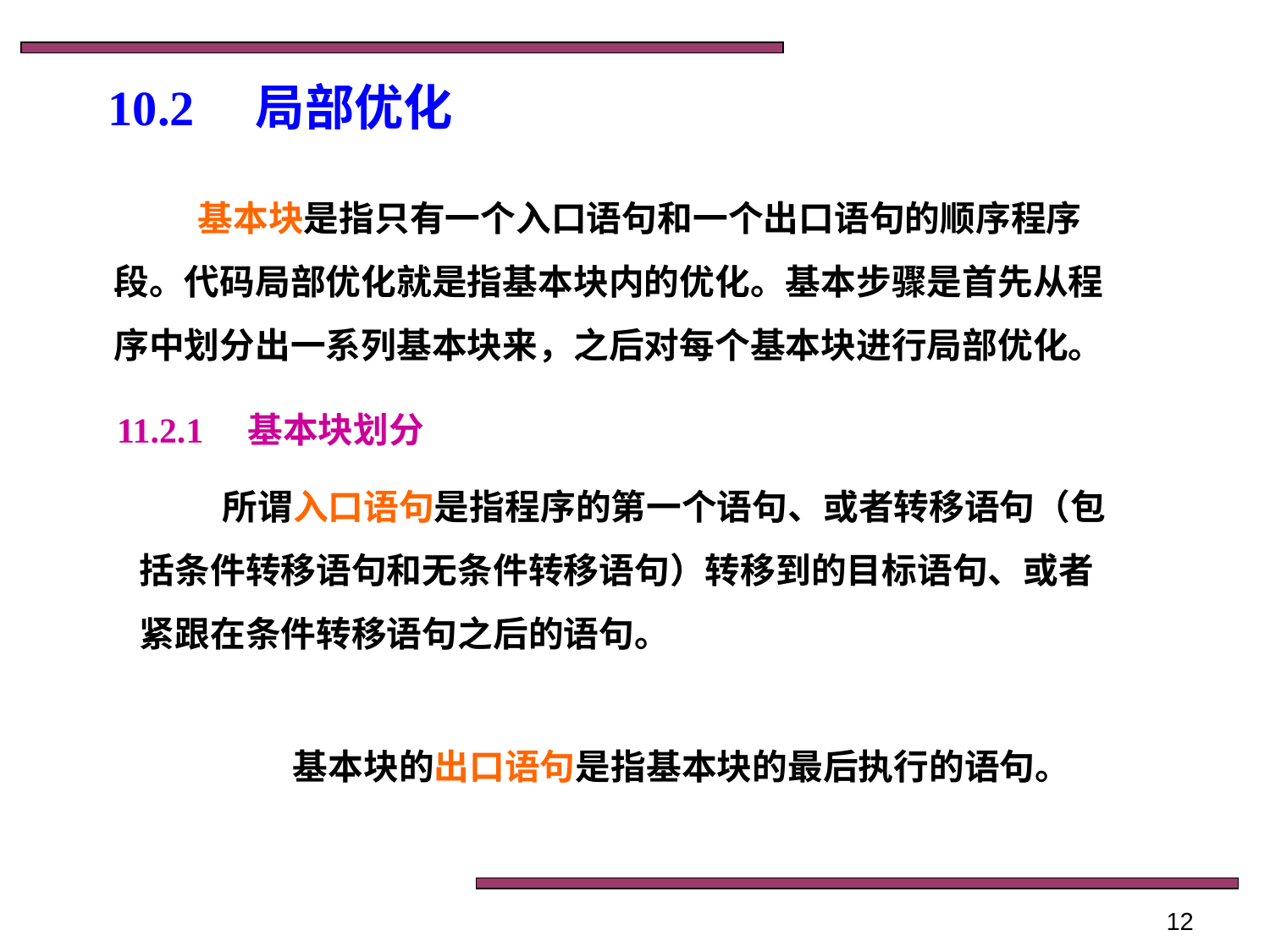

# 10.2　局部优化
基本块是指只有一个入口语句和一个出口语句的顺序程序段。代码局部优化就是指基本块内的优化。基本步骤是首先从程序中划分出一系列基本块来，之后对每个基本块进行局部优化。
11.2.1　基本块划分
所谓入口语句是指程序的第一个语句、或者转移语句（包括条件转移语句和无条件转移语句）转移到的目标语句、或者紧跟在条件转移语句之后的语句。
基本块的出口语句是指基本块的最后执行的语句。
12